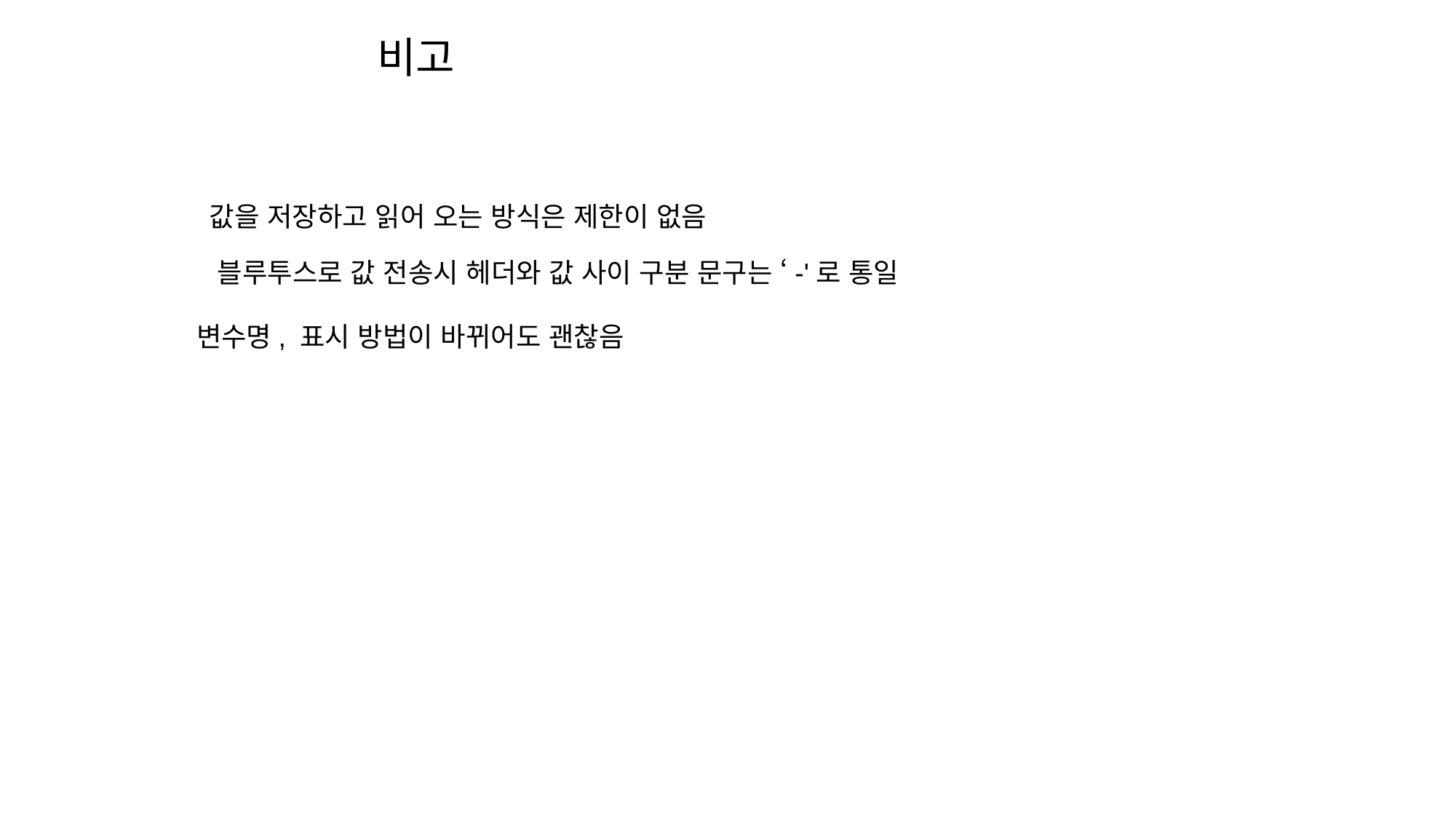

비고
값을 저장하고 읽어 오는 방식은 제한이 없음
블루투스로 값 전송시 헤더와 값 사이 구분 문구는 ‘-'로 통일
변수명, 표시 방법이 바뀌어도 괜찮음